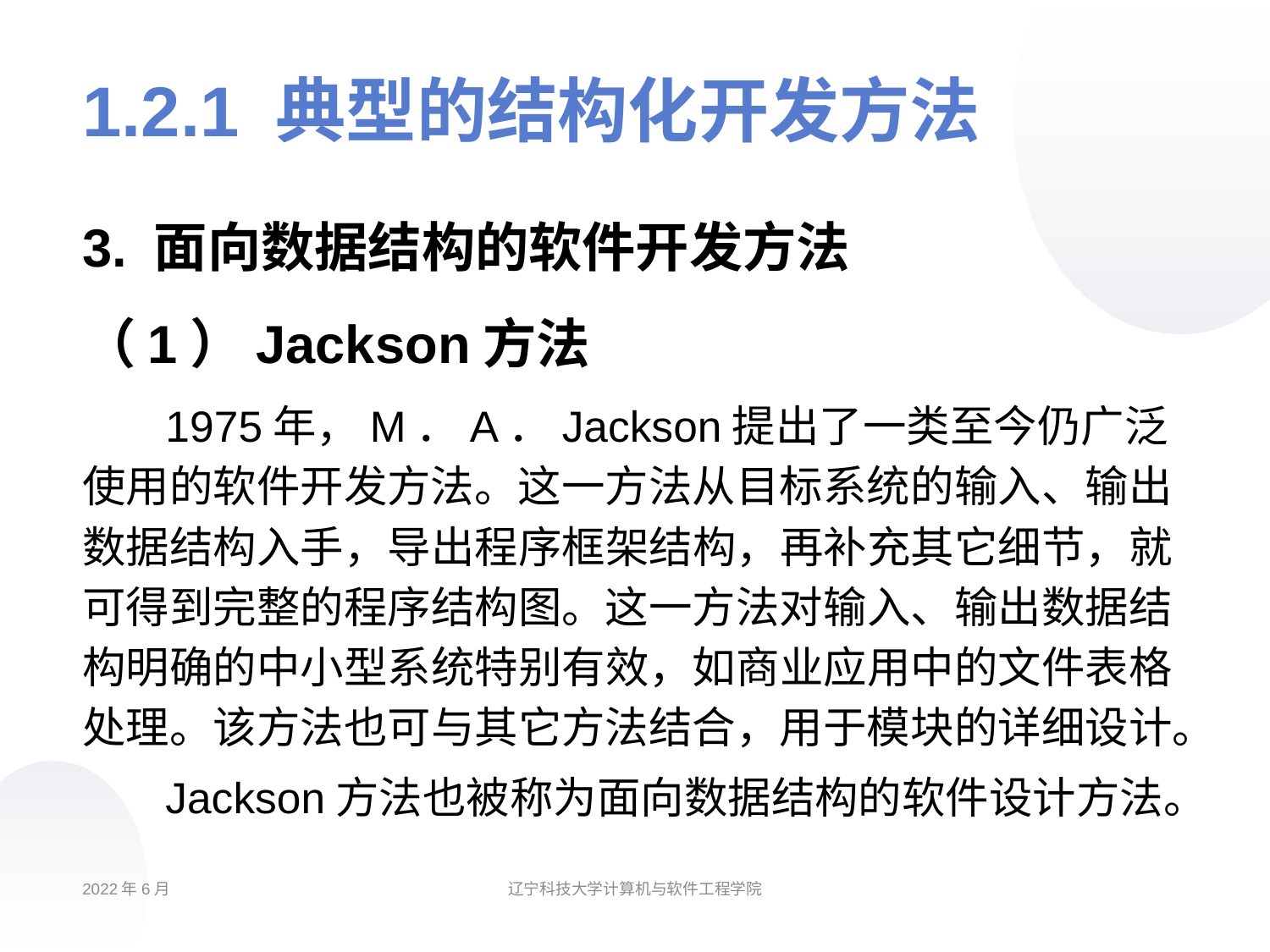

# 1.2.1 典型的结构化开发方法
3. 面向数据结构的软件开发方法
（1）Jackson方法
1975年，M．A．Jackson提出了一类至今仍广泛使用的软件开发方法。这一方法从目标系统的输入、输出数据结构入手，导出程序框架结构，再补充其它细节，就可得到完整的程序结构图。这一方法对输入、输出数据结构明确的中小型系统特别有效，如商业应用中的文件表格处理。该方法也可与其它方法结合，用于模块的详细设计。
Jackson方法也被称为面向数据结构的软件设计方法。

2022年6月
辽宁科技大学计算机与软件工程学院
83